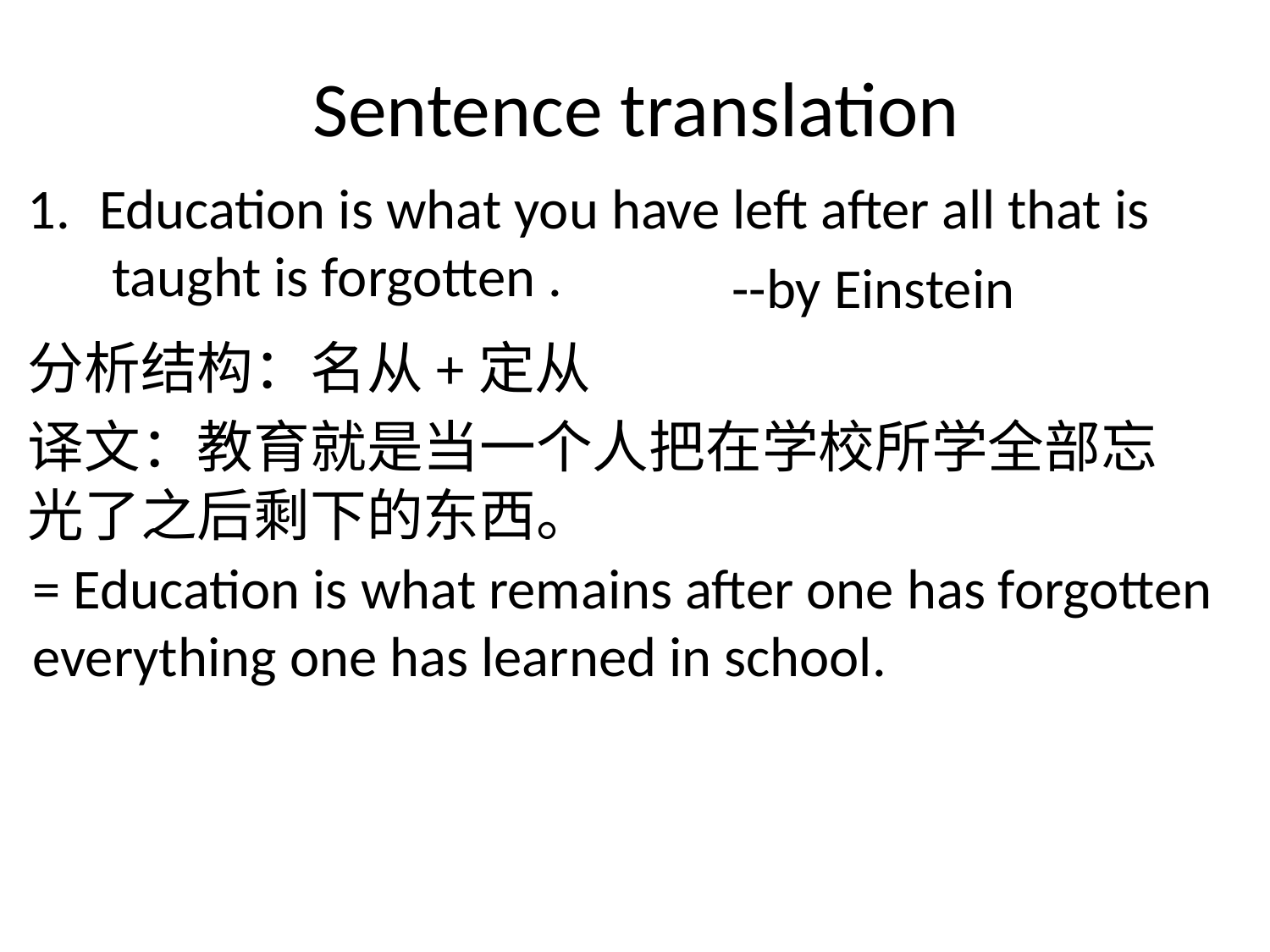

# Sentence translation
Education is what you have left after all that is      taught is forgotten .

--by Einstein
分析结构：名从+定从
译文：教育就是当一个人把在学校所学全部忘光了之后剩下的东西。

= Education is what remains after one has forgotten everything one has learned in school.